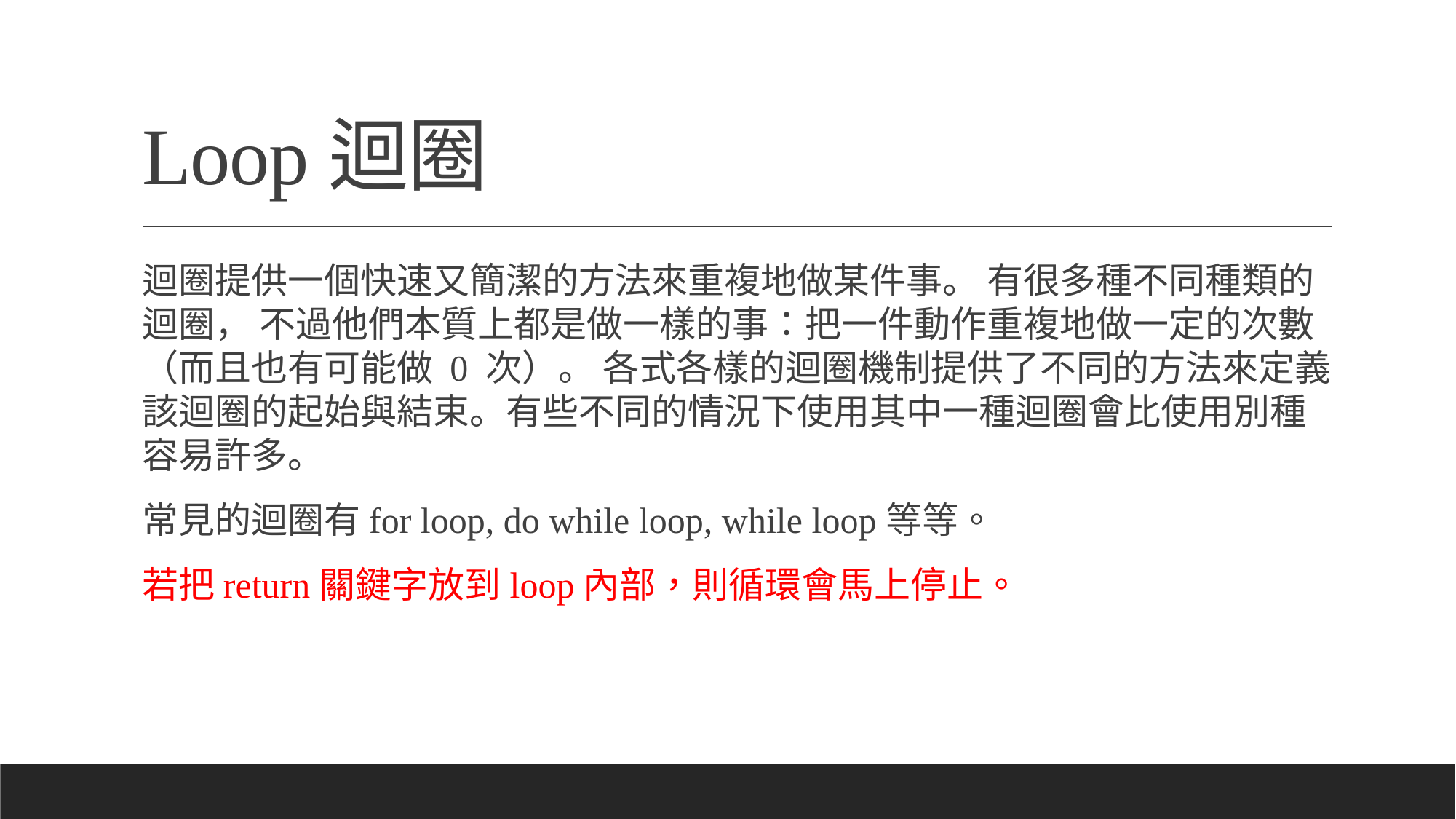

# Loop迴圈
迴圈提供一個快速又簡潔的方法來重複地做某件事。 有很多種不同種類的迴圈， 不過他們本質上都是做一樣的事：把一件動作重複地做一定的次數（而且也有可能做 0 次）。 各式各樣的迴圈機制提供了不同的方法來定義該迴圈的起始與結束。有些不同的情況下使用其中一種迴圈會比使用別種容易許多。
常見的迴圈有for loop, do while loop, while loop等等。
若把return關鍵字放到loop內部，則循環會馬上停止。